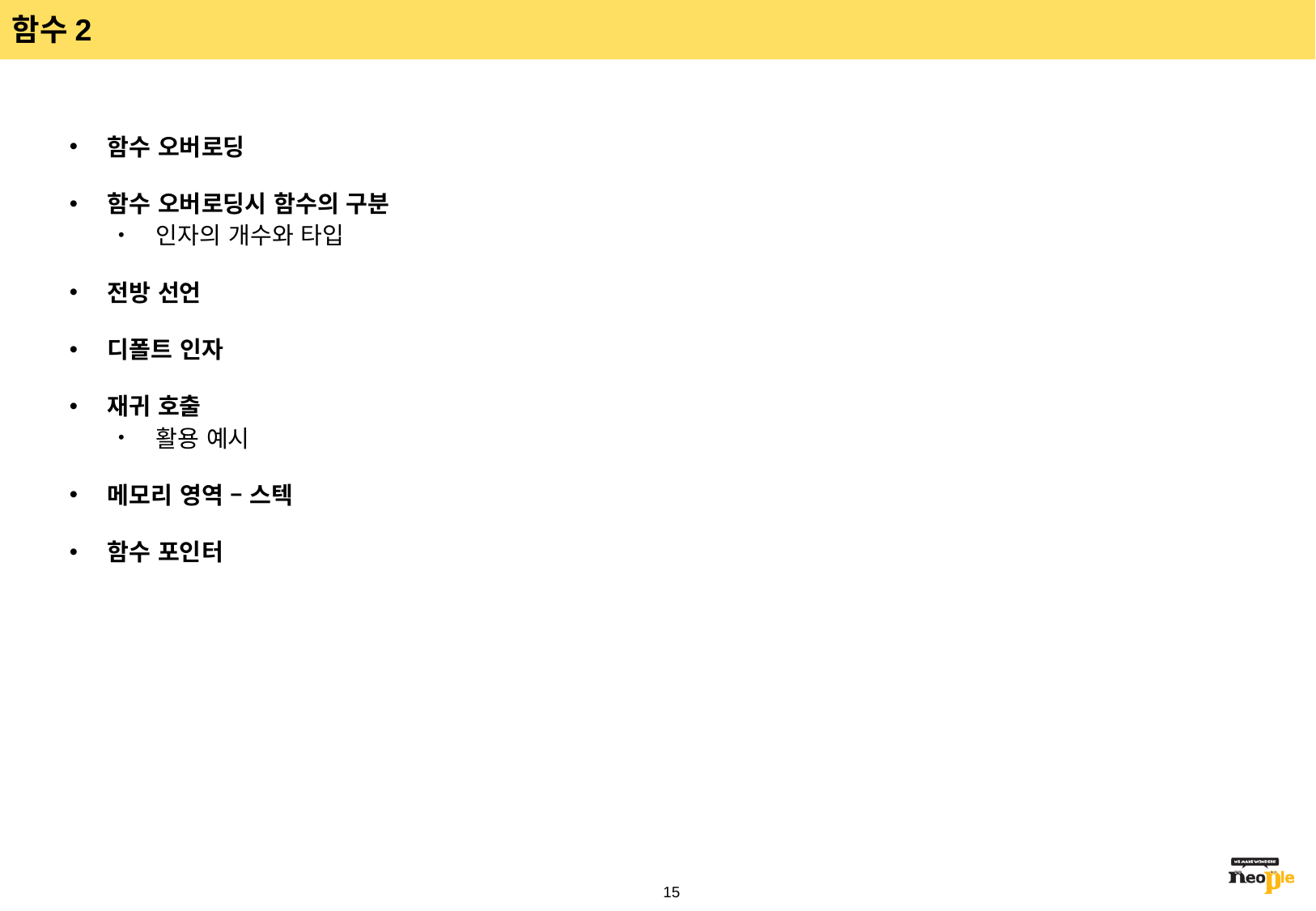

# 함수2
함수 오버로딩
함수 오버로딩시 함수의 구분
인자의 개수와 타입
전방 선언
디폴트 인자
재귀 호출
활용 예시
메모리 영역 – 스텍
함수 포인터